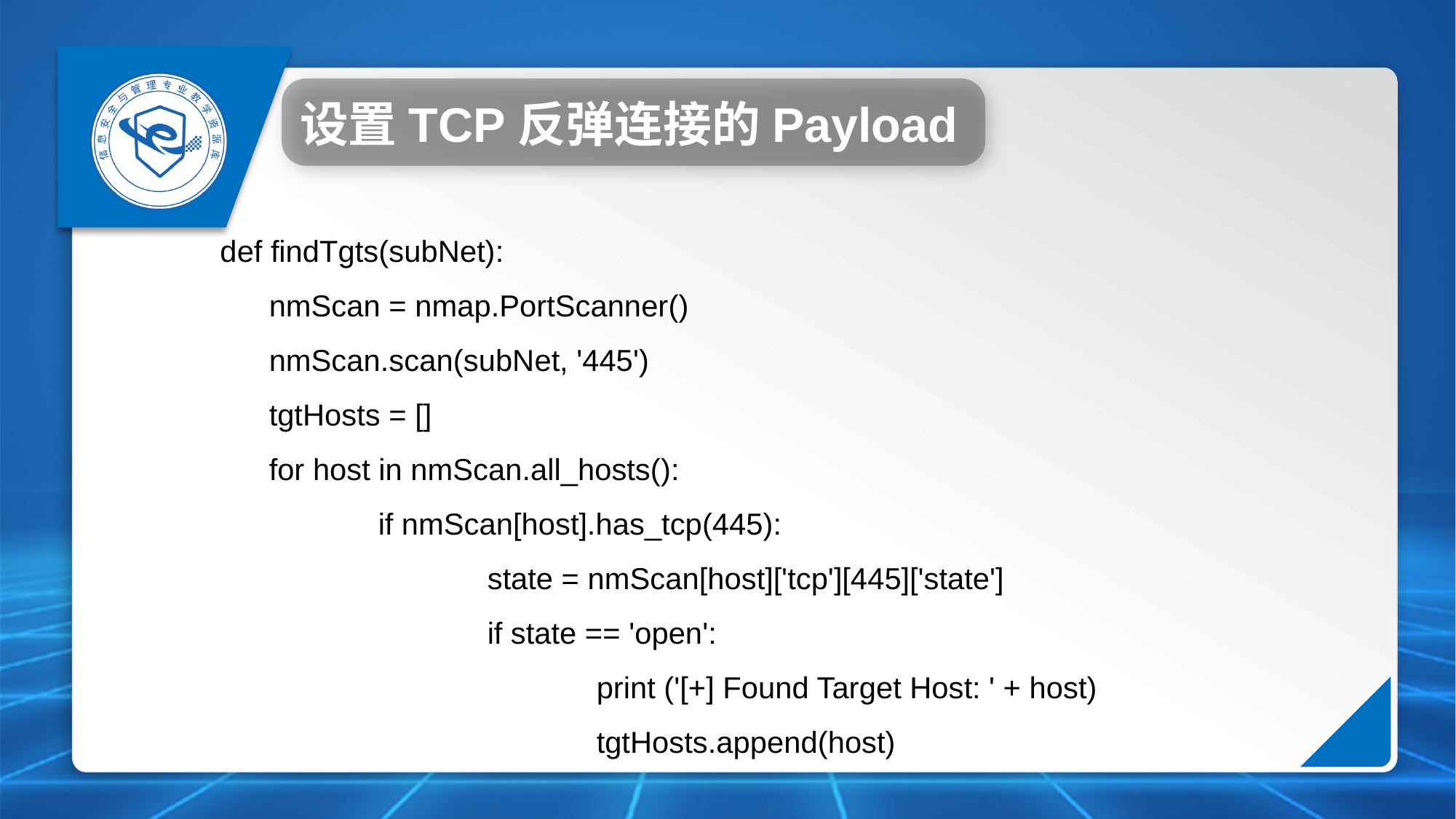

设置TCP反弹连接的Payload
def findTgts(subNet):
	nmScan = nmap.PortScanner()
	nmScan.scan(subNet, '445')
	tgtHosts = []
	for host in nmScan.all_hosts():
		if nmScan[host].has_tcp(445):
			state = nmScan[host]['tcp'][445]['state']
			if state == 'open':
				print ('[+] Found Target Host: ' + host)
				tgtHosts.append(host)